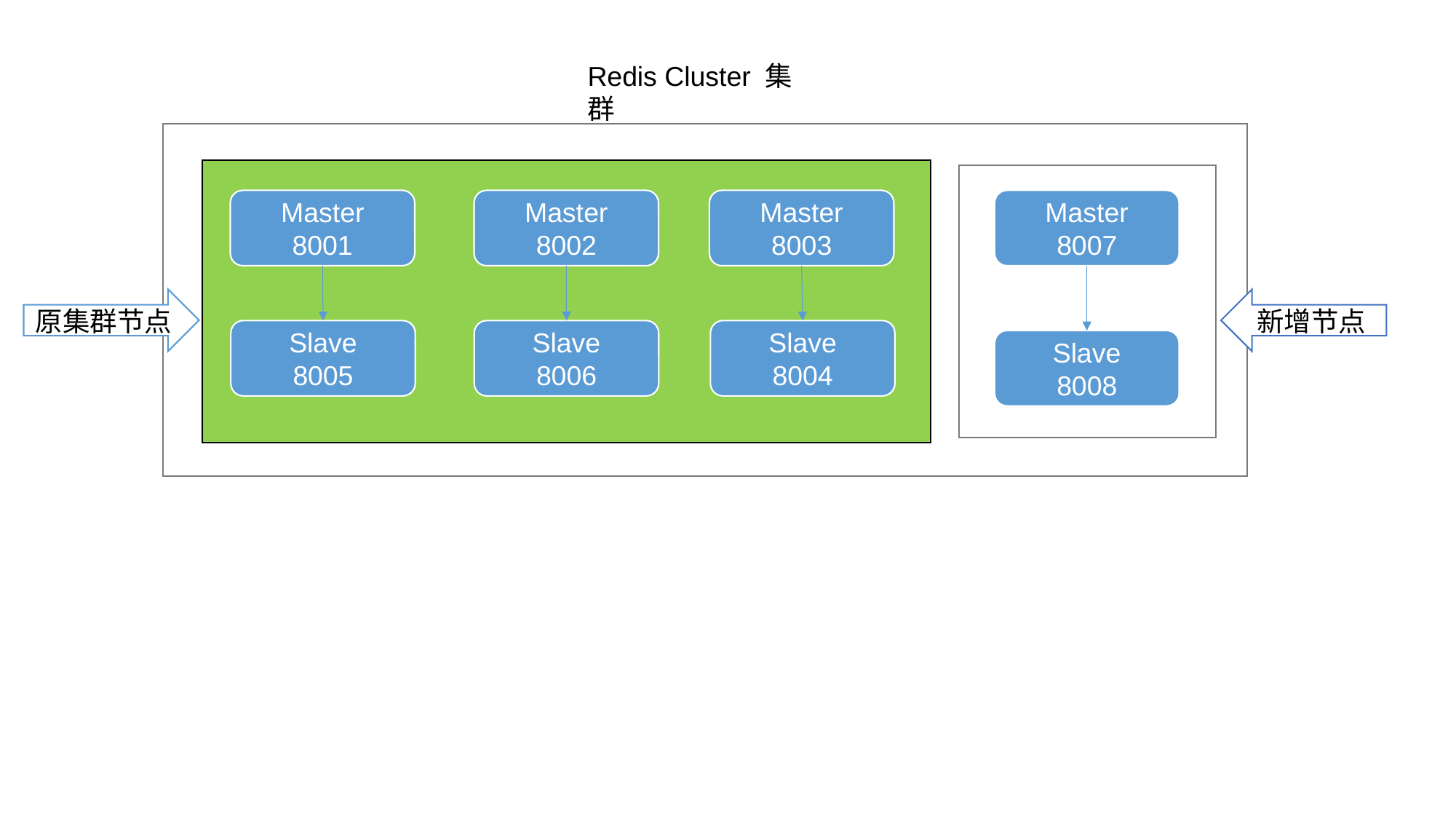

Redis Cluster 集群

Master
8001
Master
8002
Master
8003
Master
8007
原集群节点
新增节点
Slave
8005
Slave
8006
Slave
8004
Slave
8008